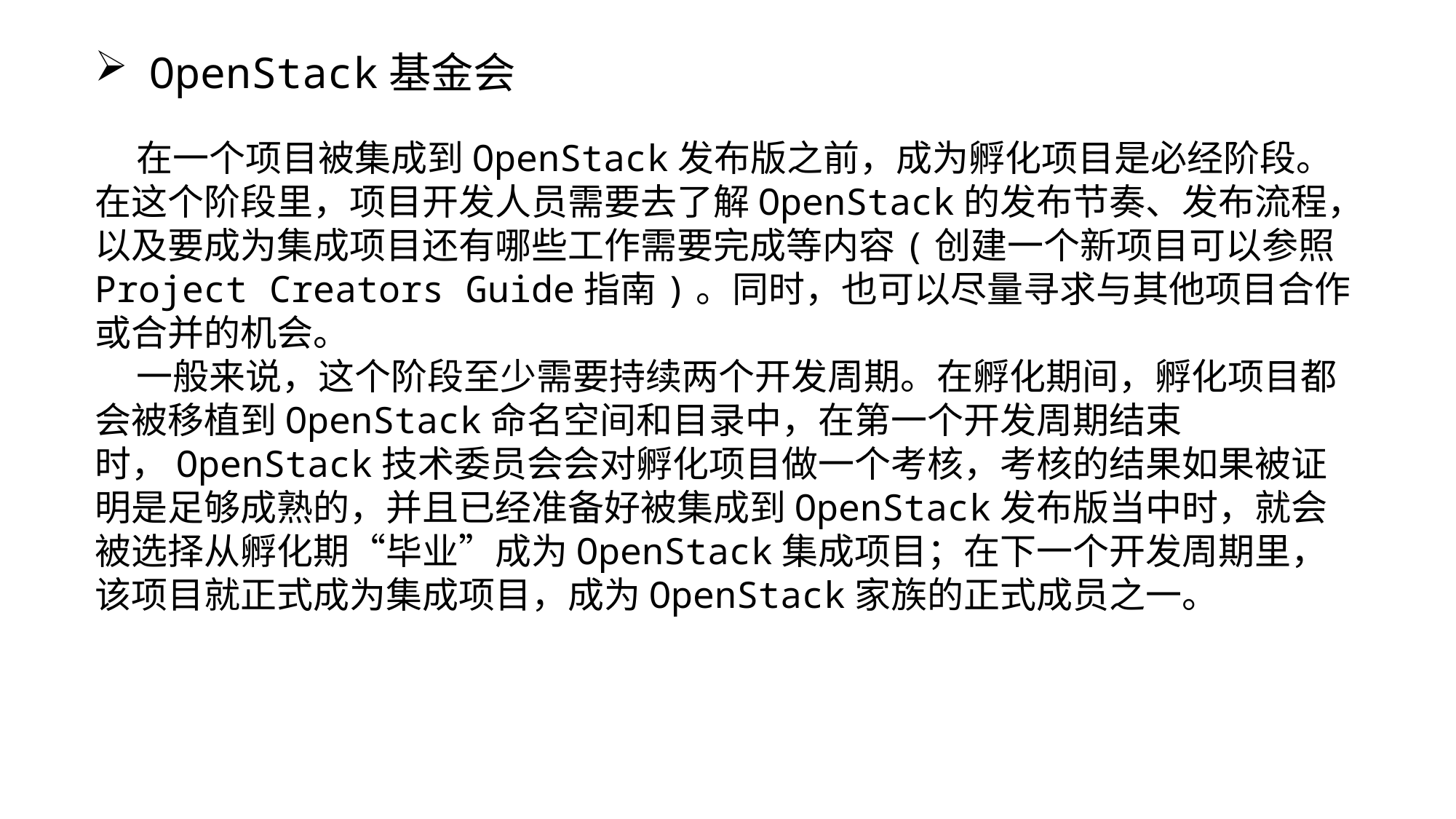

OpenStack基金会
    在一个项目被集成到OpenStack发布版之前，成为孵化项目是必经阶段。在这个阶段里，项目开发人员需要去了解OpenStack的发布节奏、发布流程，以及要成为集成项目还有哪些工作需要完成等内容(创建一个新项目可以参照Project Creators Guide指南)。同时，也可以尽量寻求与其他项目合作或合并的机会。
    一般来说，这个阶段至少需要持续两个开发周期。在孵化期间，孵化项目都会被移植到OpenStack命名空间和目录中，在第一个开发周期结束时，OpenStack技术委员会会对孵化项目做一个考核，考核的结果如果被证明是足够成熟的，并且已经准备好被集成到OpenStack发布版当中时，就会被选择从孵化期“毕业”成为OpenStack集成项目；在下一个开发周期里，该项目就正式成为集成项目，成为OpenStack家族的正式成员之一。